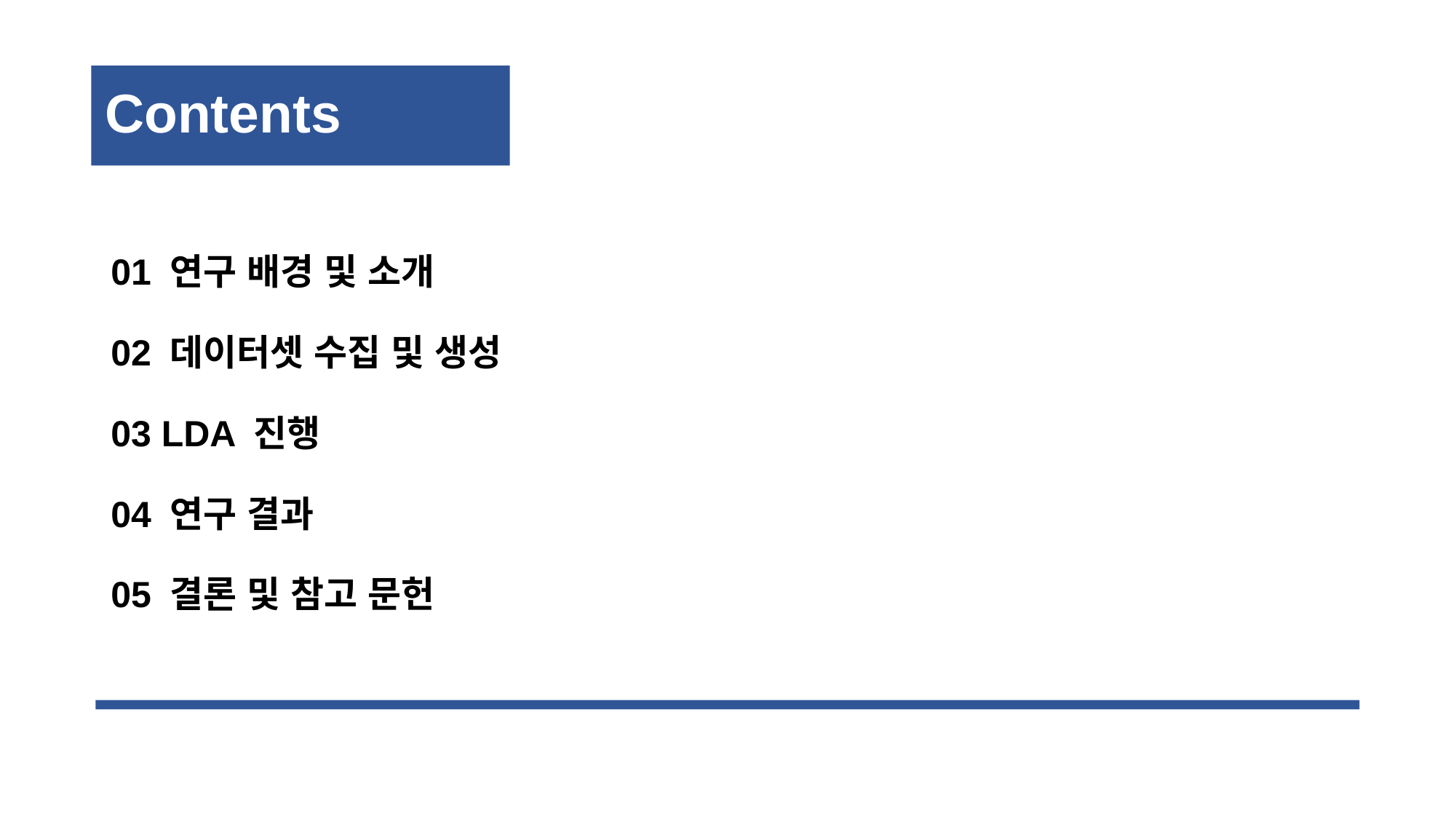

Contents

01 연구 배경 및 소개
02 데이터셋 수집 및 생성
03 LDA 진행
04 연구 결과
05 결론 및 참고 문헌